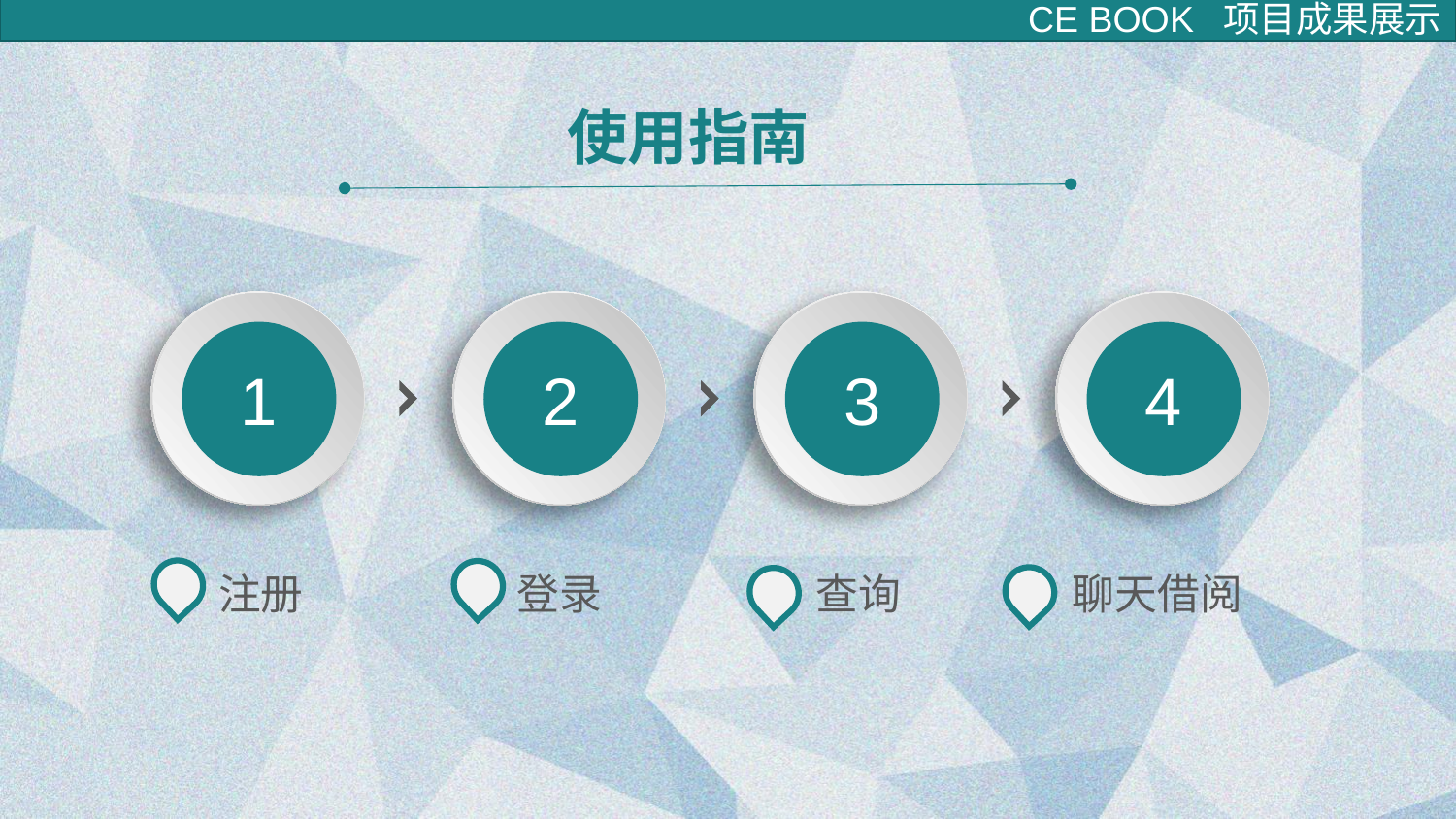

CE BOOK  项目成果展示
使用指南

1

2

3

4

注册
登录
查询
聊天借阅